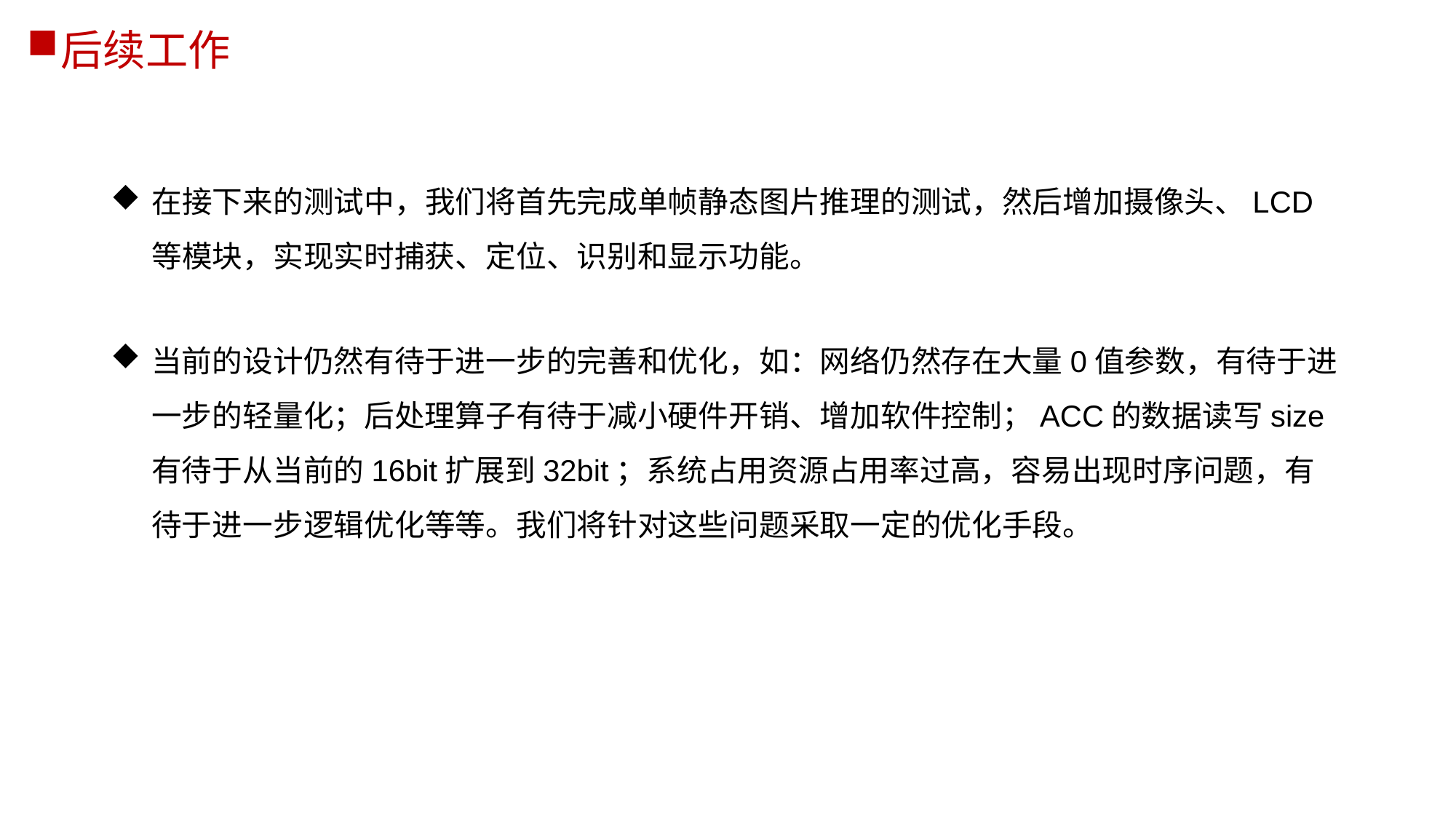

后续工作
在接下来的测试中，我们将首先完成单帧静态图片推理的测试，然后增加摄像头、LCD等模块，实现实时捕获、定位、识别和显示功能。
当前的设计仍然有待于进一步的完善和优化，如：网络仍然存在大量0值参数，有待于进一步的轻量化；后处理算子有待于减小硬件开销、增加软件控制；ACC的数据读写size有待于从当前的16bit扩展到32bit；系统占用资源占用率过高，容易出现时序问题，有待于进一步逻辑优化等等。我们将针对这些问题采取一定的优化手段。